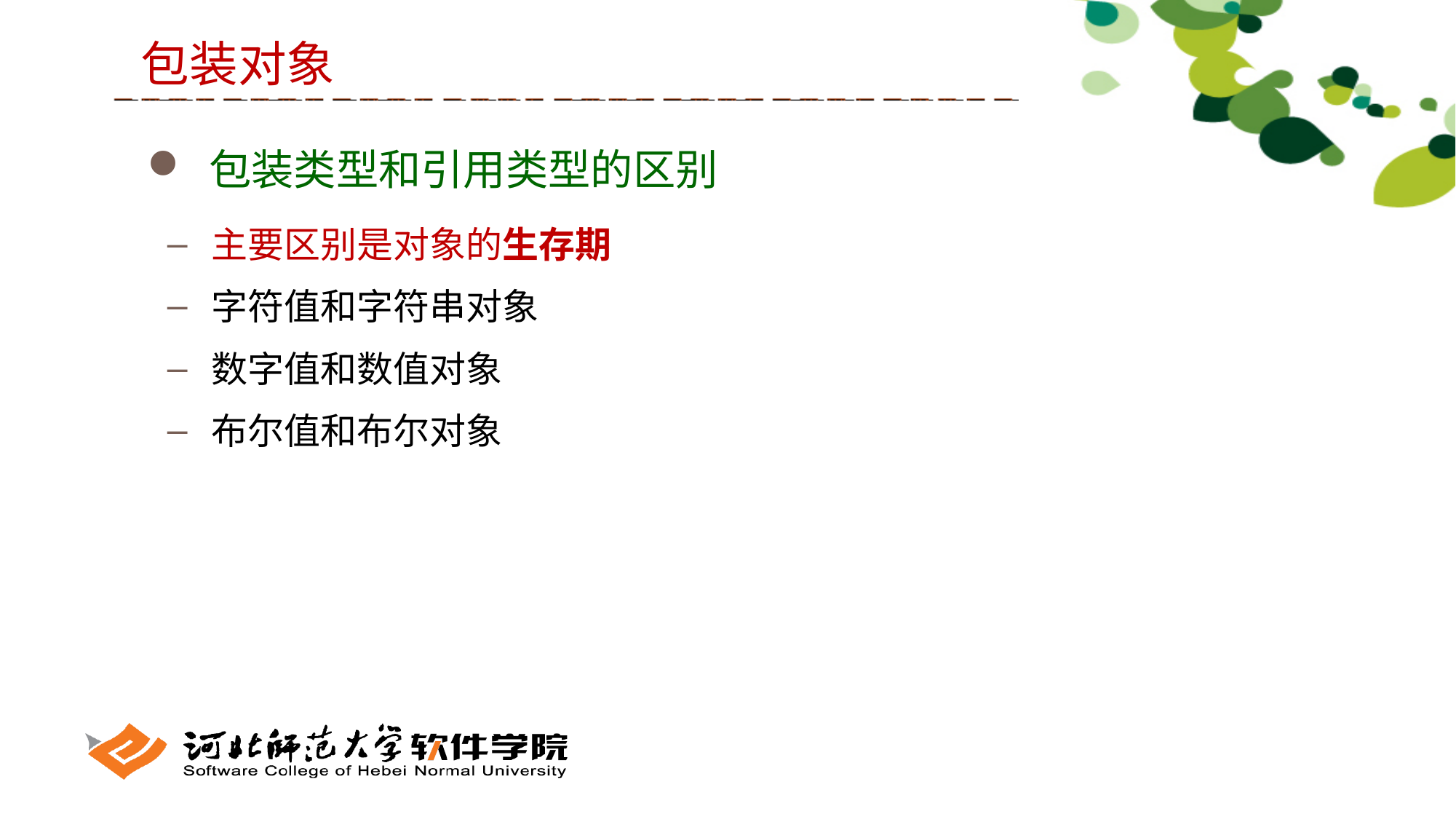

包装对象

 包装类型和引用类型的区别
 主要区别是对象的生存期
 字符值和字符串对象
 数字值和数值对象
 布尔值和布尔对象